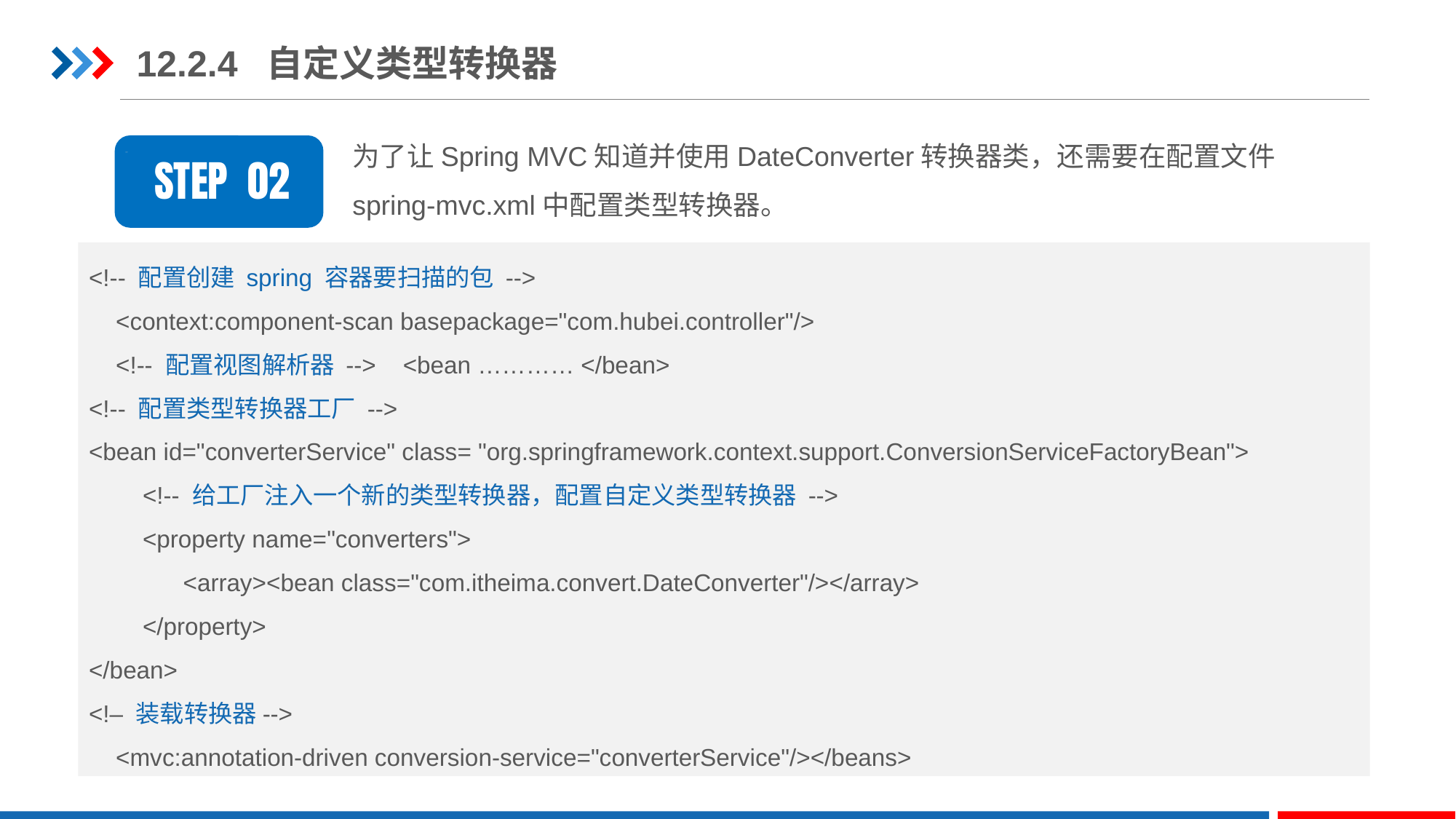

12.2.4  自定义类型转换器
为了让Spring MVC知道并使用DateConverter转换器类，还需要在配置文件spring-mvc.xml中配置类型转换器。

STEP  02
<!-- 配置创建 spring 容器要扫描的包 -->
    <context:component-scan basepackage="com.hubei.controller"/>
    <!-- 配置视图解析器 -->    <bean ………… </bean>
<!-- 配置类型转换器工厂 -->
<bean id="converterService" class= "org.springframework.context.support.ConversionServiceFactoryBean">
        <!-- 给工厂注入一个新的类型转换器，配置自定义类型转换器 -->
        <property name="converters">
              <array><bean class="com.itheima.convert.DateConverter"/></array>
        </property>
</bean>
<!– 装载转换器-->
    <mvc:annotation-driven conversion-service="converterService"/></beans>